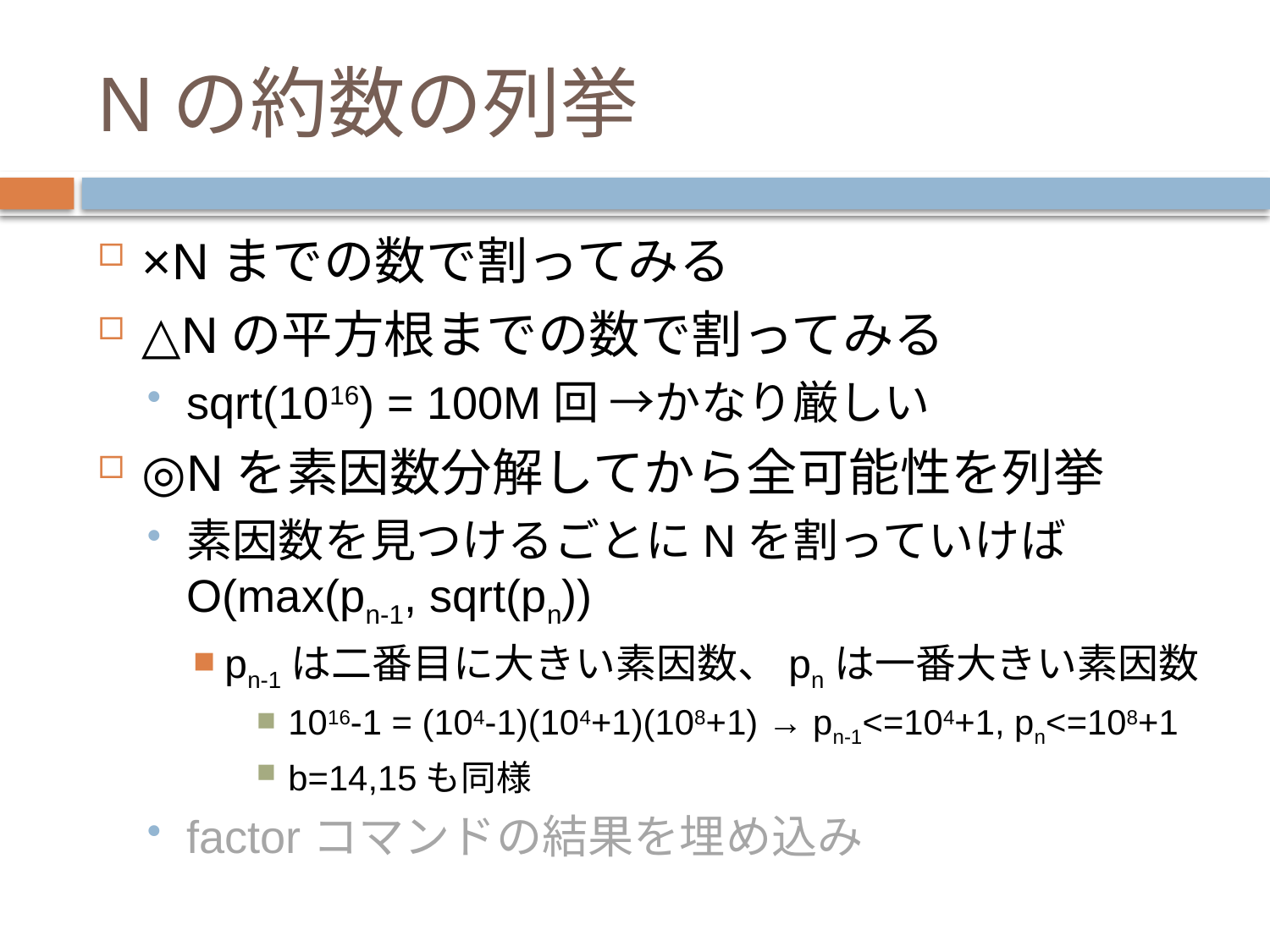

Nの約数の列挙
×Nまでの数で割ってみる
△Nの平方根までの数で割ってみる
sqrt(1016) = 100M回 →かなり厳しい
◎Nを素因数分解してから全可能性を列挙
素因数を見つけるごとにNを割っていけば
O(max(pn-1, sqrt(pn))
pn-1は二番目に大きい素因数、pnは一番大きい素因数
1016-1 = (104-1)(104+1)(108+1) → pn-1<=104+1, pn<=108+1
b=14,15も同様
factorコマンドの結果を埋め込み